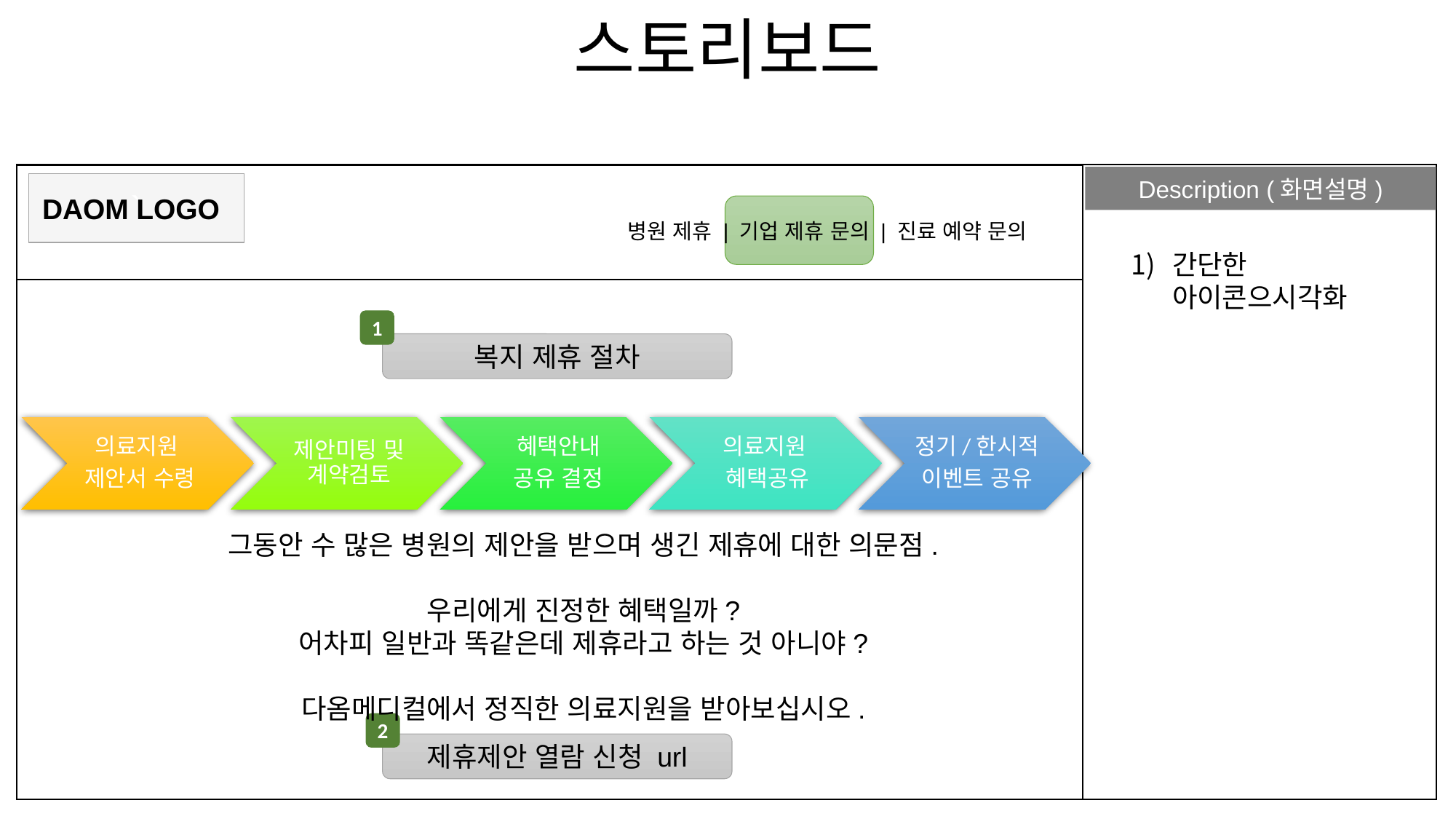

스토리보드

Description (화면설명)
`
DAOM LOGO

병원 제휴 | 기업 제휴 문의 | 진료 예약 문의
간단한 아이콘으시각화

의료지원
제안서 수령
제안미팅 및 계약검토
혜택안내
공유 결정
의료지원
혜택공유
정기/한시적
이벤트 공유
1
복지 제휴 절차
그동안 수 많은 병원의 제안을 받으며 생긴 제휴에 대한 의문점.

우리에게 진정한 혜택일까?
어차피 일반과 똑같은데 제휴라고 하는 것 아니야?

다옴메디컬에서 정직한 의료지원을 받아보십시오.
2
제휴제안 열람 신청 url